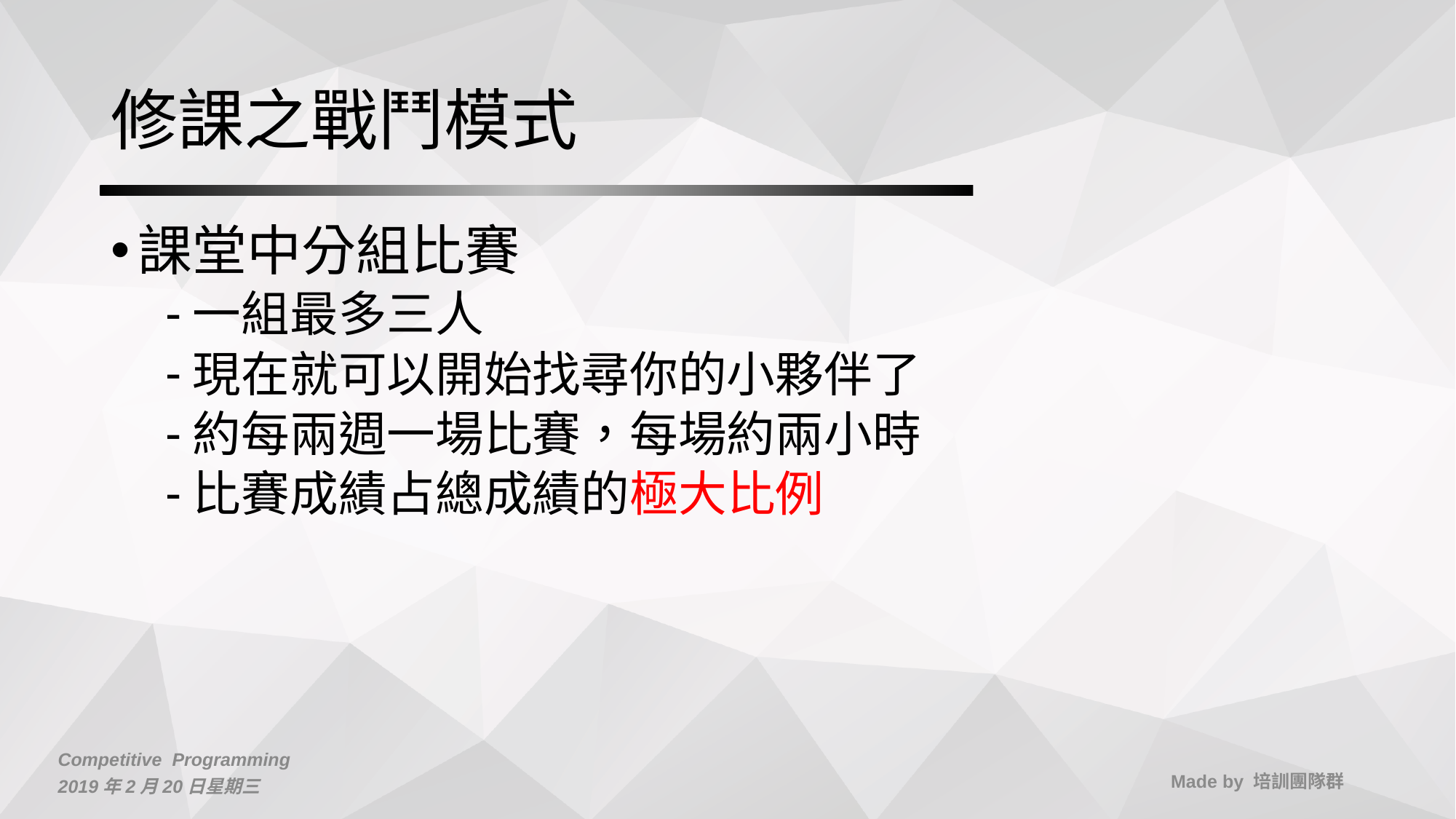

# 修課之戰鬥模式
課堂中分組比賽
一組最多三人
現在就可以開始找尋你的小夥伴了
約每兩週一場比賽，每場約兩小時
比賽成績占總成績的極大比例